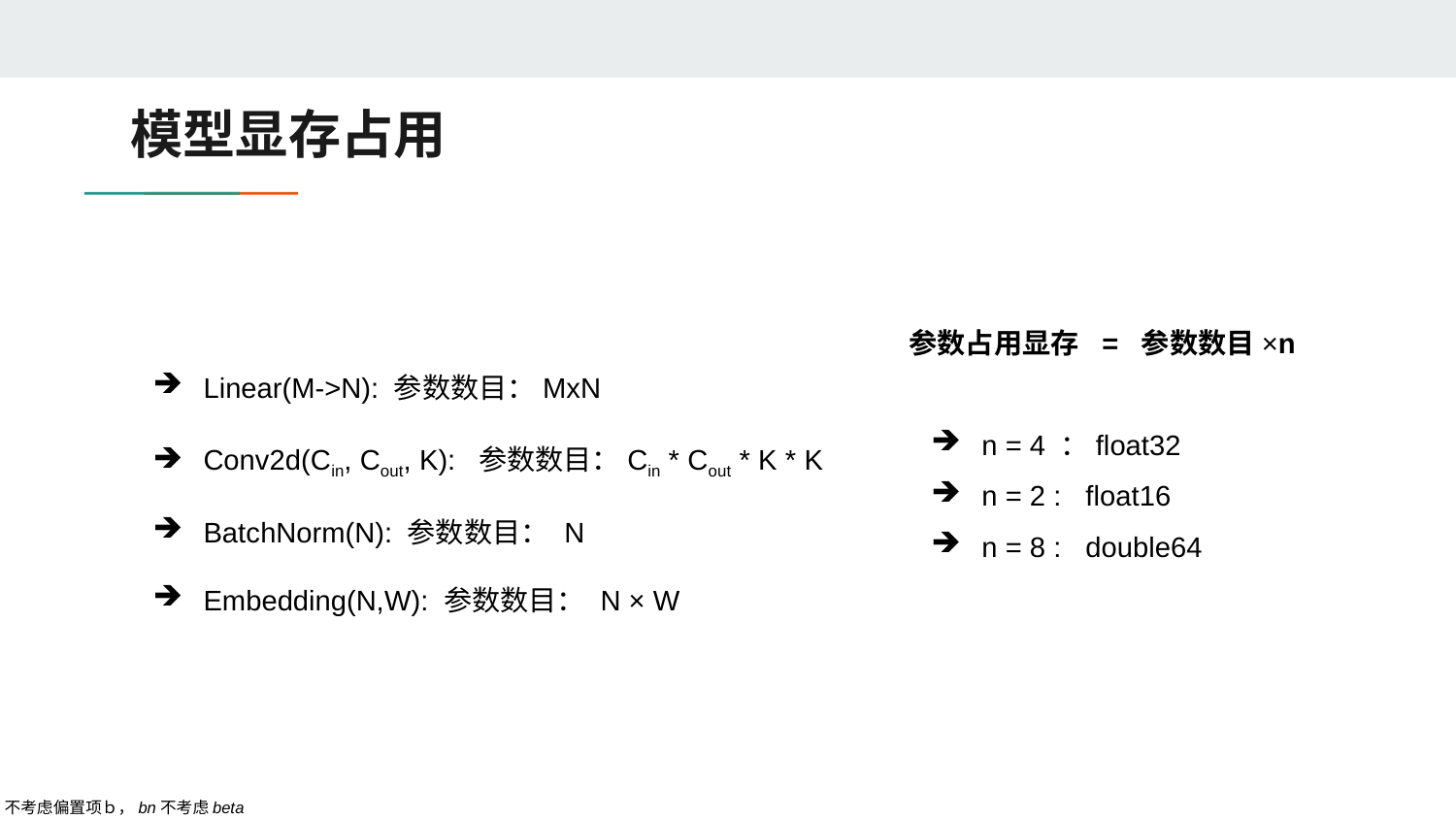

# 模型显存占用

Linear(M->N): 参数数目：MxN
Conv2d(Cin, Cout, K):  参数数目：Cin * Cout * K * K
BatchNorm(N): 参数数目： N
Embedding(N,W): 参数数目： N × W
参数占用显存  =  参数数目×n

n = 4 ：float32
n = 2 :   float16
n = 8 :   double64
不考虑偏置项ｂ，bn不考虑beta